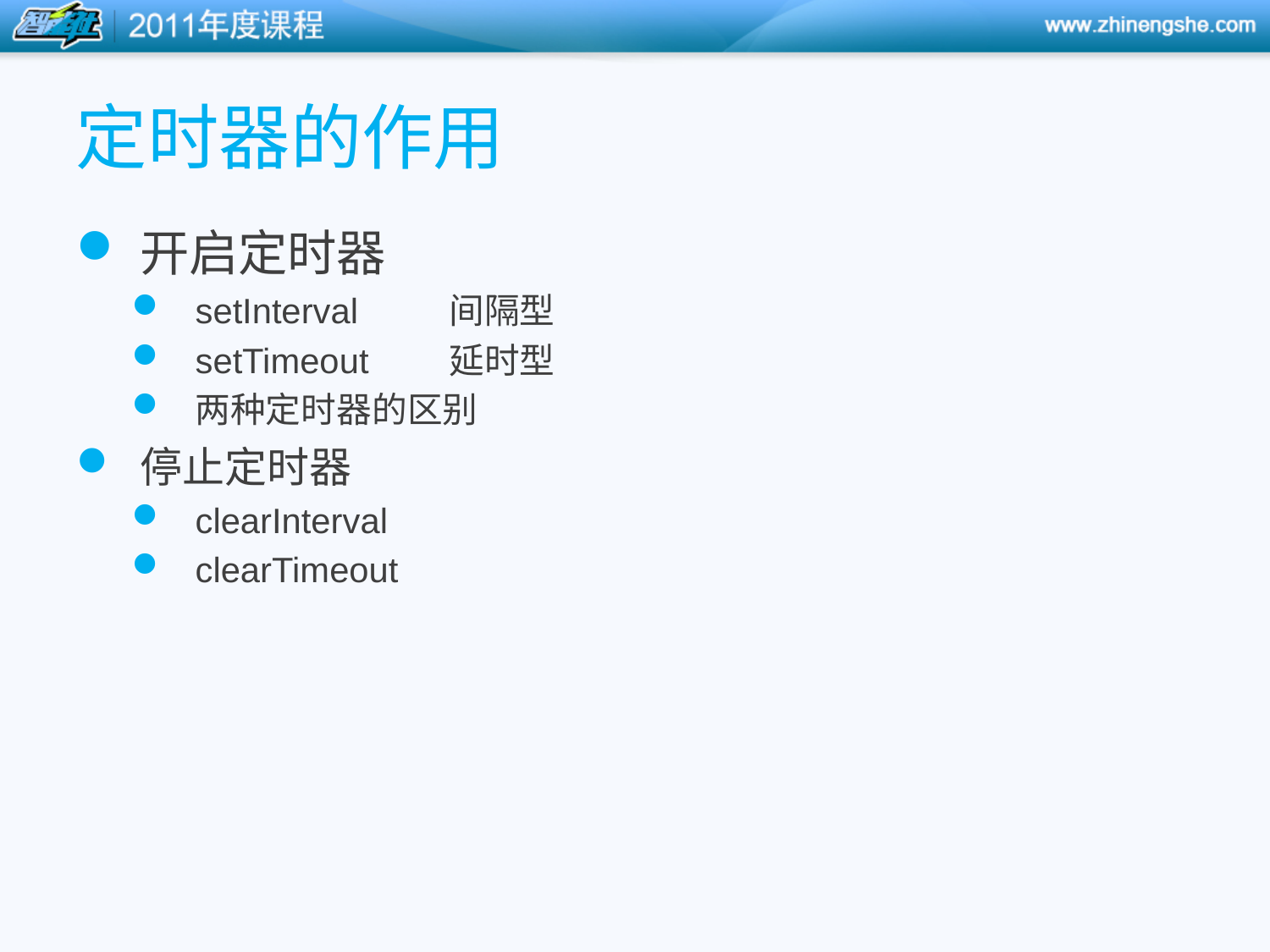

# 定时器的作用
开启定时器
setInterval	间隔型
setTimeout	延时型
两种定时器的区别
停止定时器
clearInterval
clearTimeout